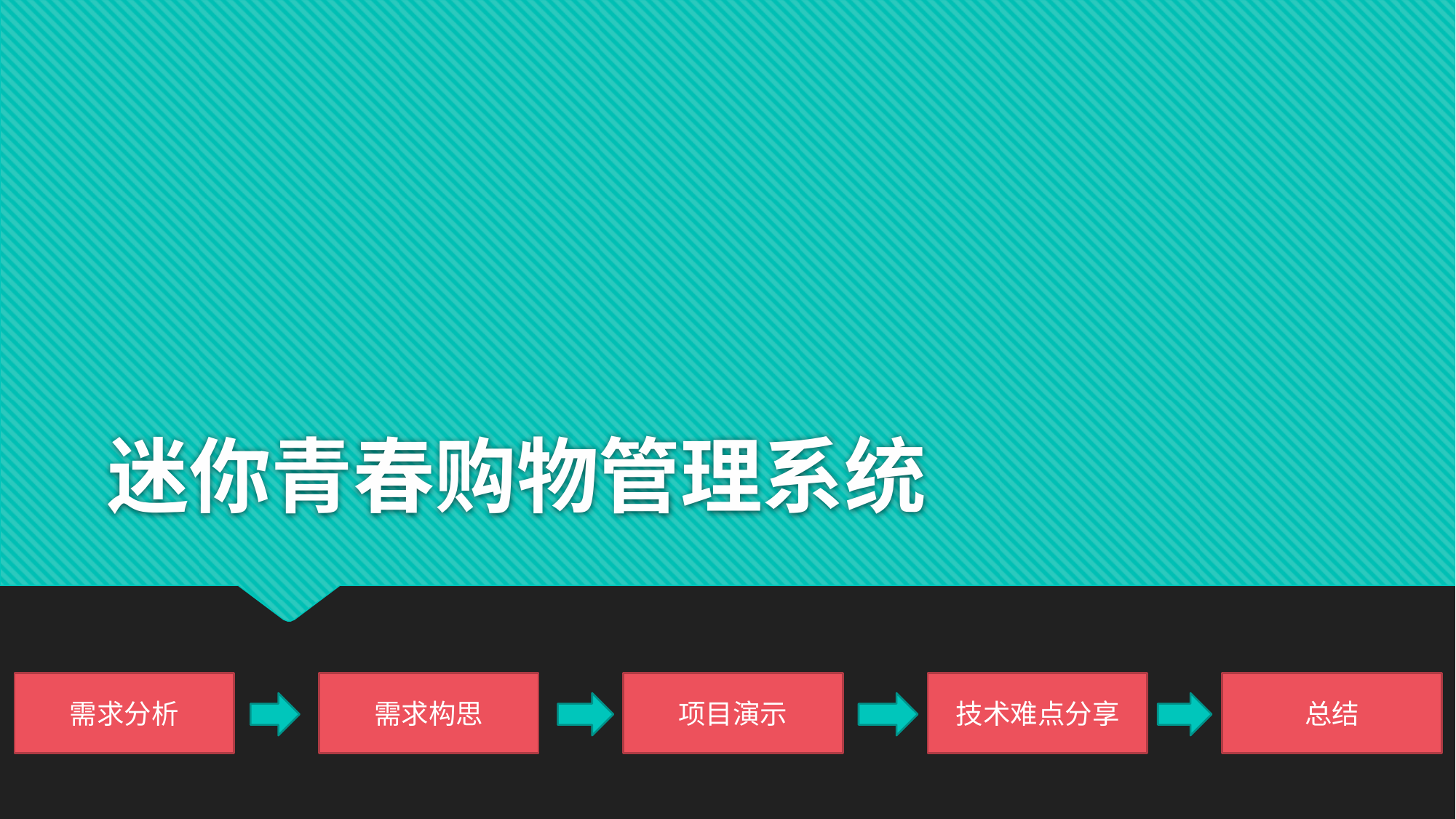

# 迷你青春购物管理系统
技术难点分享
总结
项目演示
需求构思
需求分析